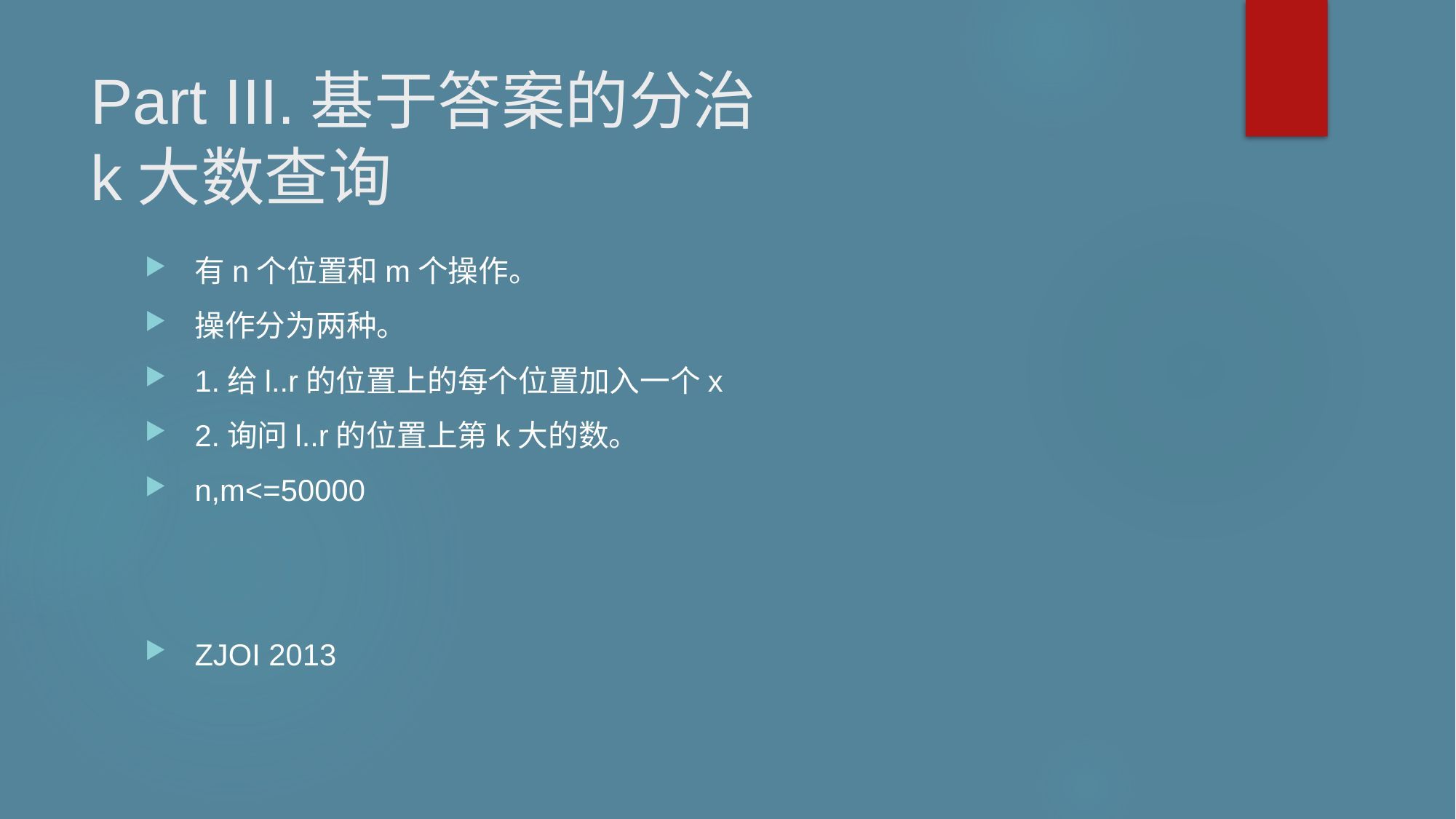

# Part III.基于答案的分治 k大数查询
有n个位置和m个操作。
操作分为两种。
1.给l..r的位置上的每个位置加入一个x
2.询问l..r的位置上第k大的数。
n,m<=50000

ZJOI 2013